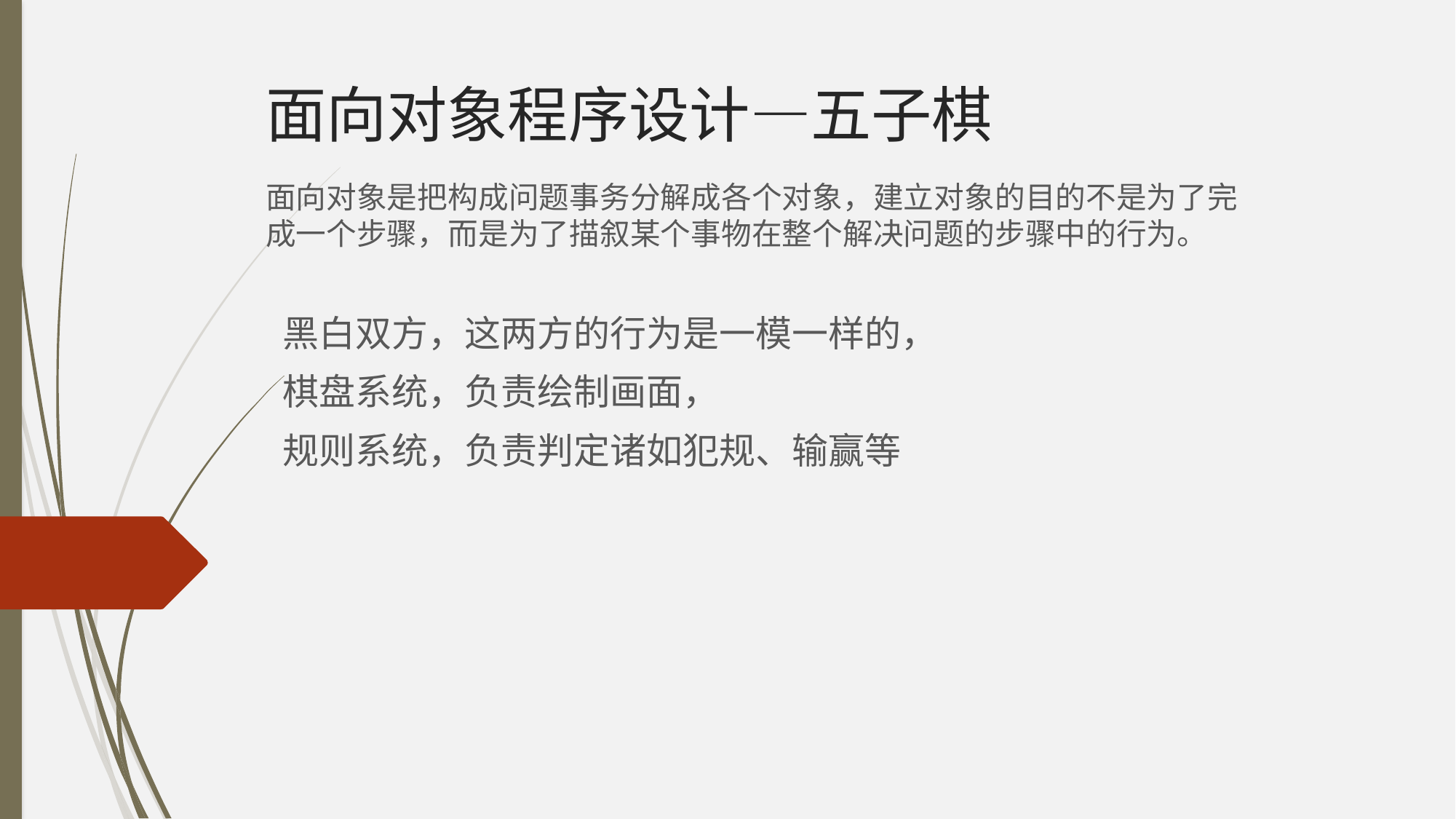

# 面向对象程序设计—五子棋
面向对象是把构成问题事务分解成各个对象，建立对象的目的不是为了完成一个步骤，而是为了描叙某个事物在整个解决问题的步骤中的行为。
 黑白双方，这两方的行为是一模一样的，
 棋盘系统，负责绘制画面，
 规则系统，负责判定诸如犯规、输赢等